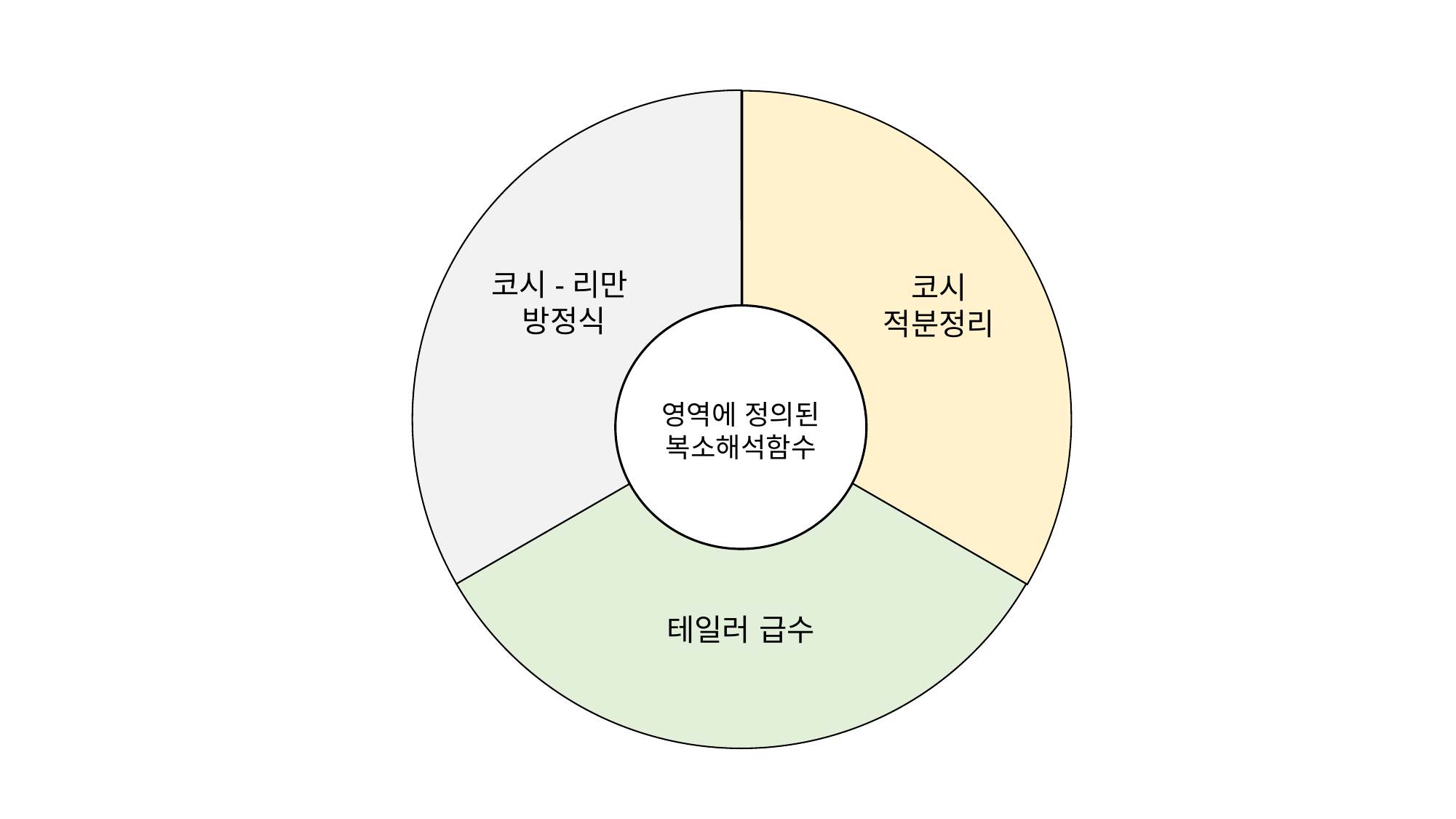

코시-리만
방정식
코시
적분정리

영역에 정의된
복소해석함수
테일러 급수